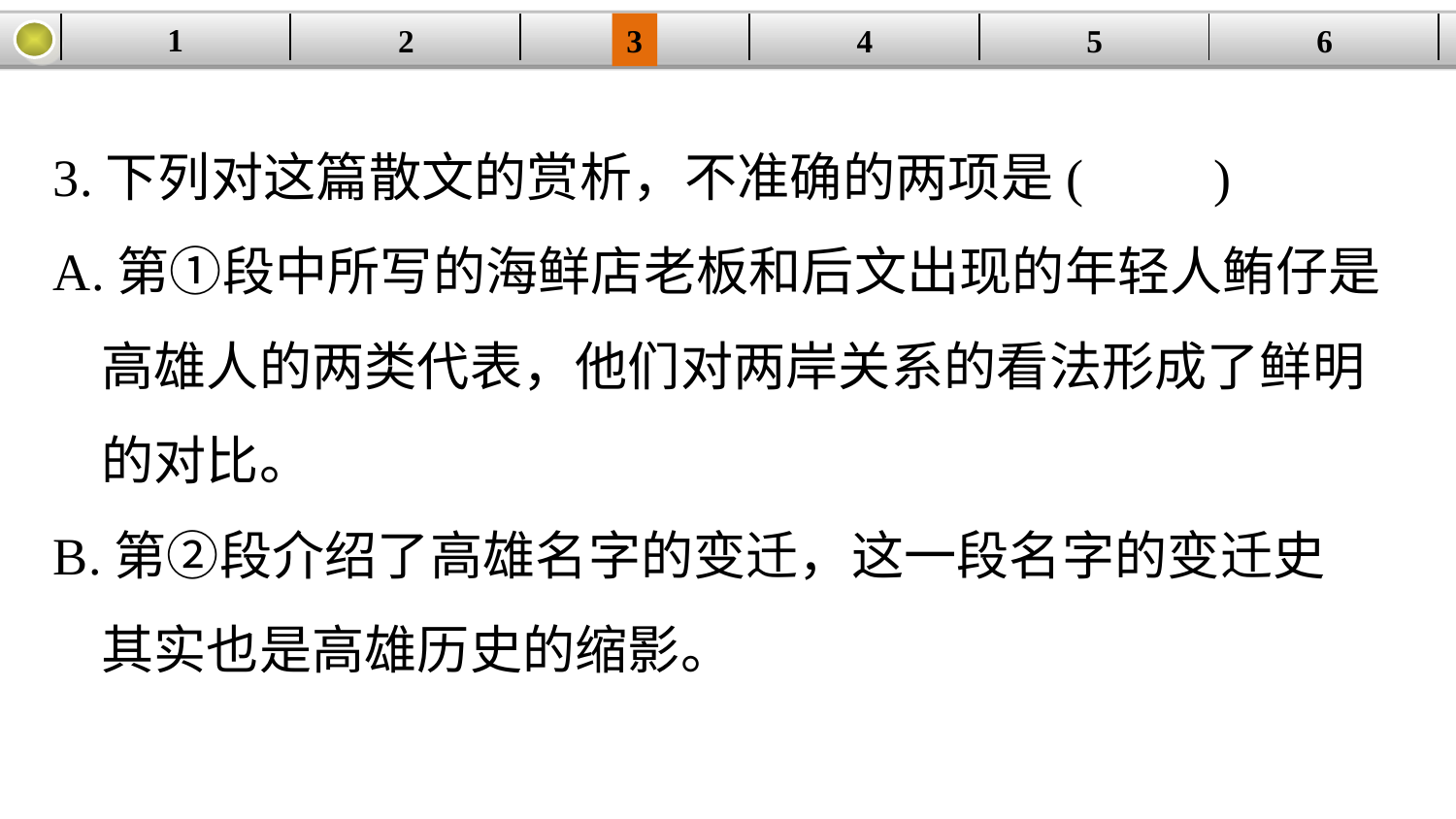

1
2
3
4
|  |  |  |  |  |  |
| --- | --- | --- | --- | --- | --- |
5
6

3.下列对这篇散文的赏析，不准确的两项是(　　)
A.第①段中所写的海鲜店老板和后文出现的年轻人鲔仔是
   高雄人的两类代表，他们对两岸关系的看法形成了鲜明
   的对比。
B.第②段介绍了高雄名字的变迁，这一段名字的变迁史
   其实也是高雄历史的缩影。